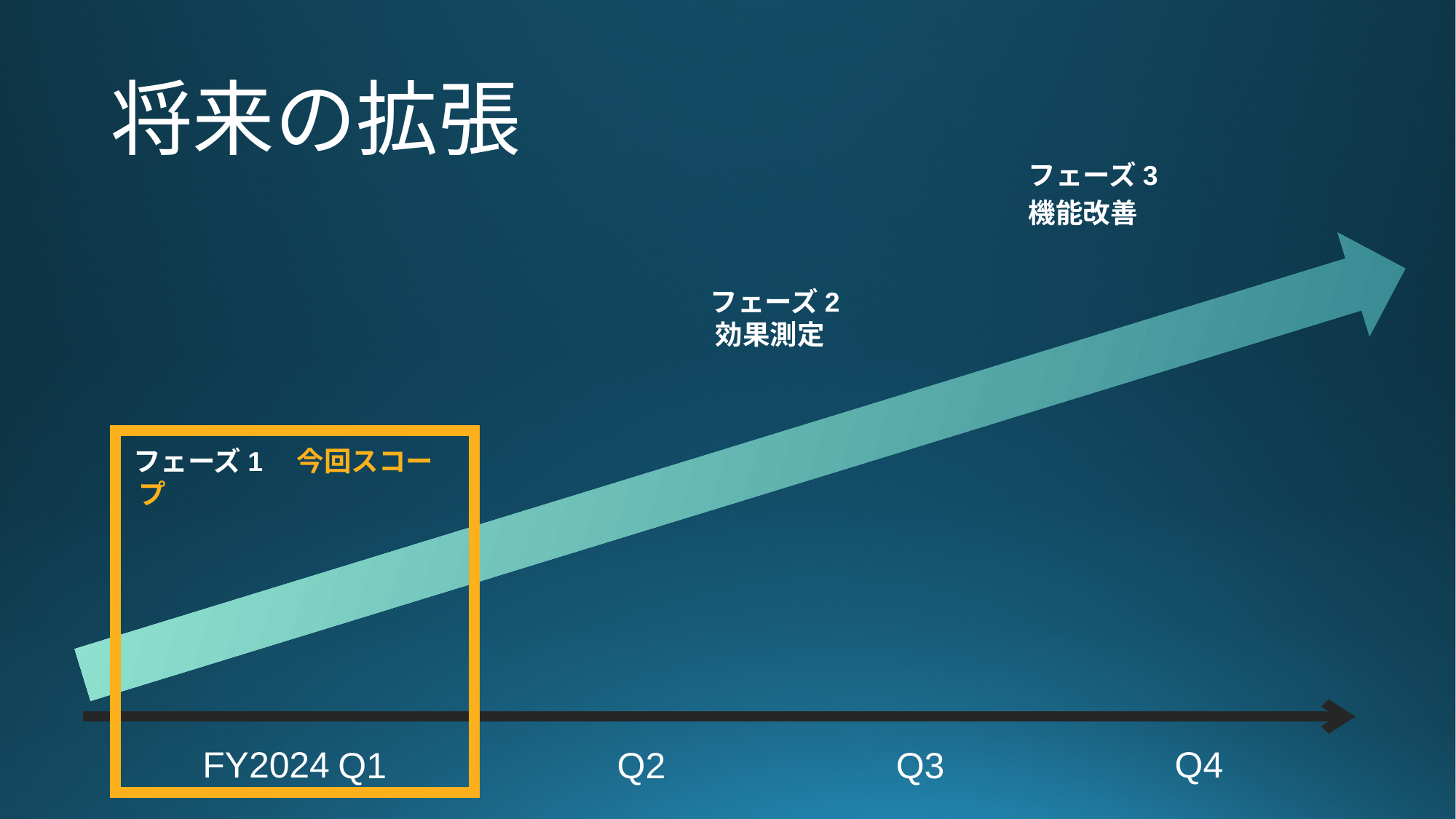

# 将来の拡張
フェーズ3
機能改善
フェーズ2効果測定

フェーズ1　今回スコープ
FY2024
Q4
Q3
Q1
Q2